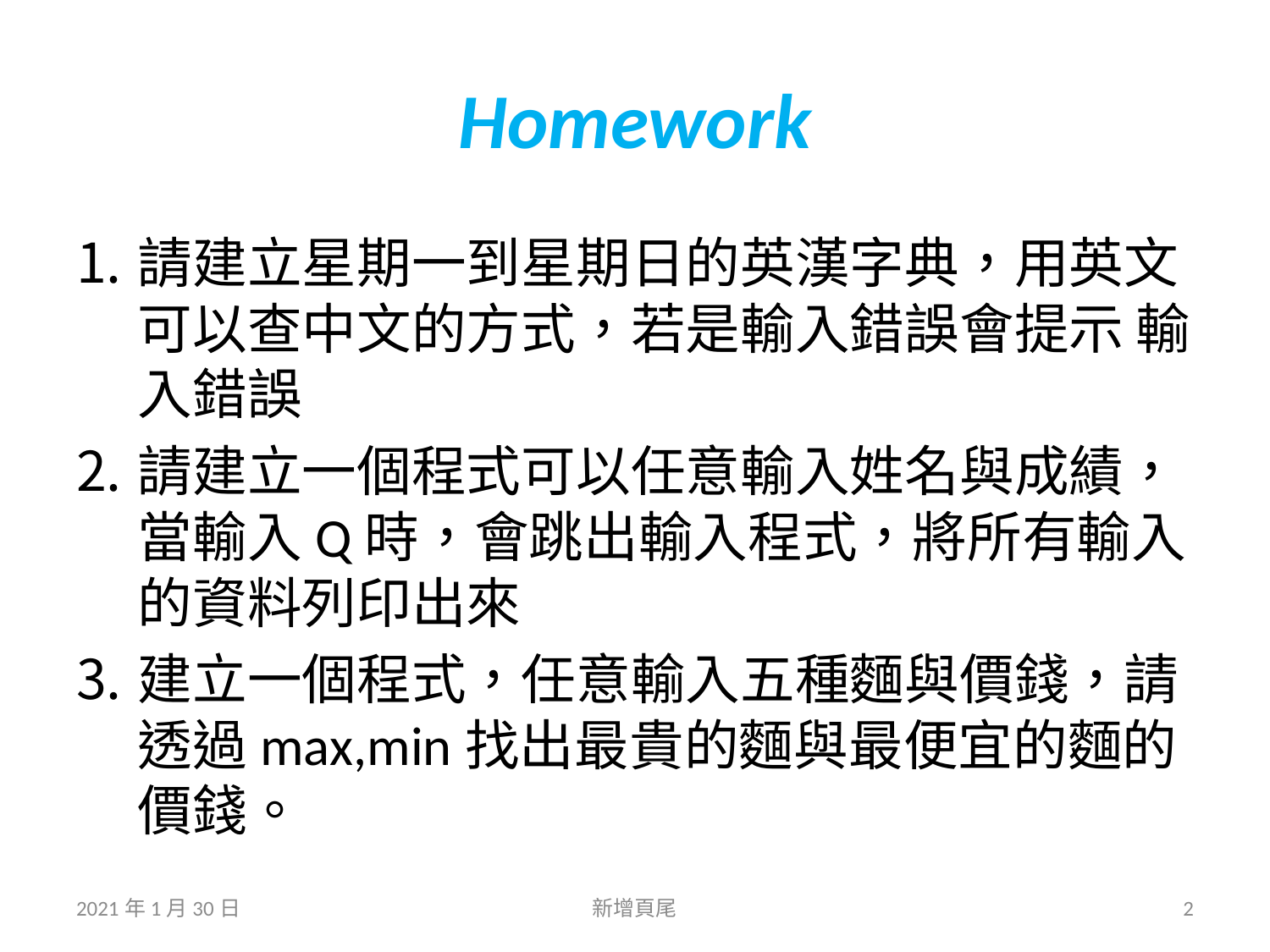

# Homework
請建立星期一到星期日的英漢字典，用英文可以查中文的方式，若是輸入錯誤會提示 輸入錯誤
請建立一個程式可以任意輸入姓名與成績，當輸入Q時，會跳出輸入程式，將所有輸入的資料列印出來
建立一個程式，任意輸入五種麵與價錢，請透過max,min找出最貴的麵與最便宜的麵的價錢。
2021年1月30日
新增頁尾
2